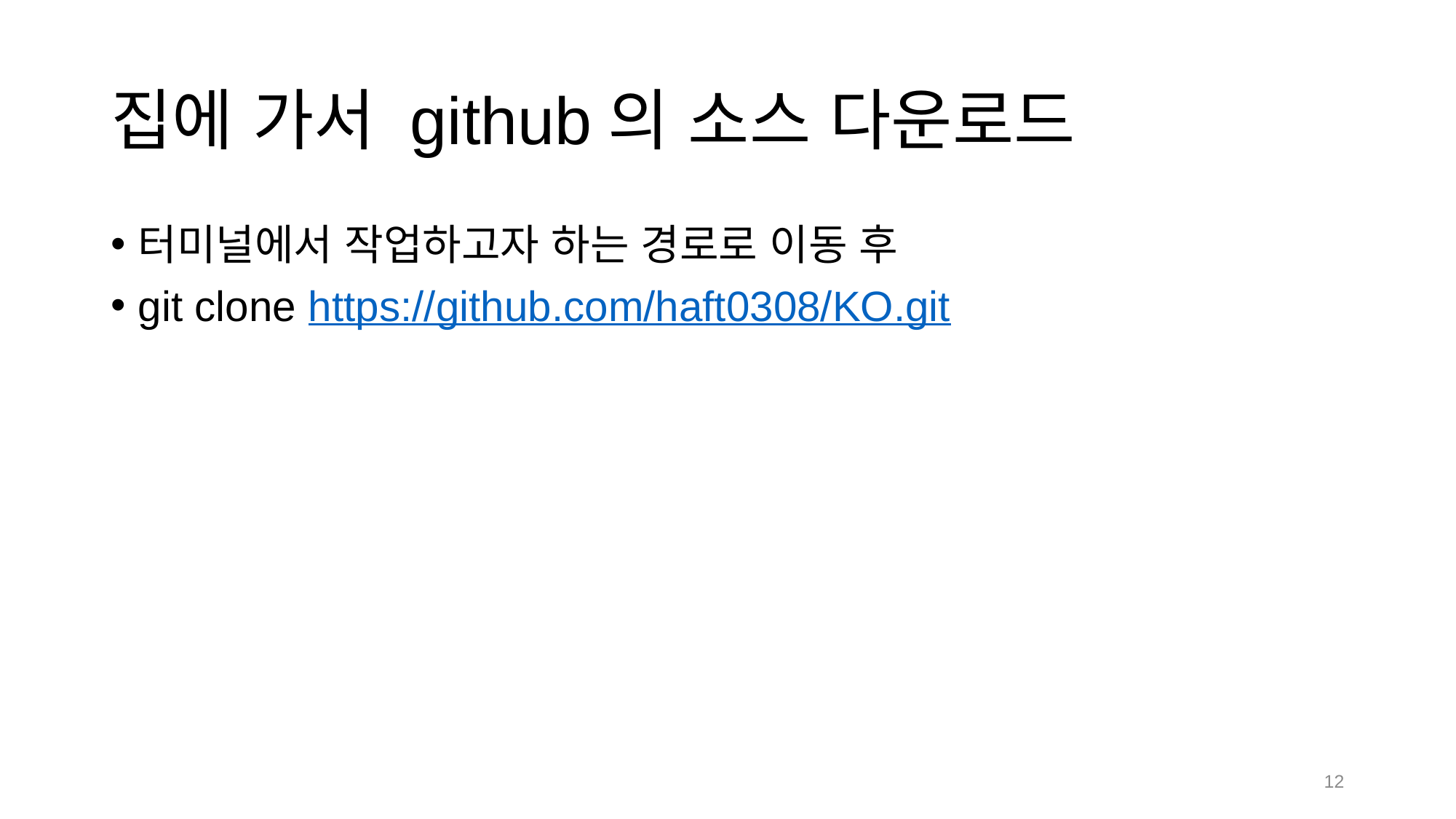

# 집에 가서 github의 소스 다운로드
터미널에서 작업하고자 하는 경로로 이동 후
git clone https://github.com/haft0308/KO.git
12